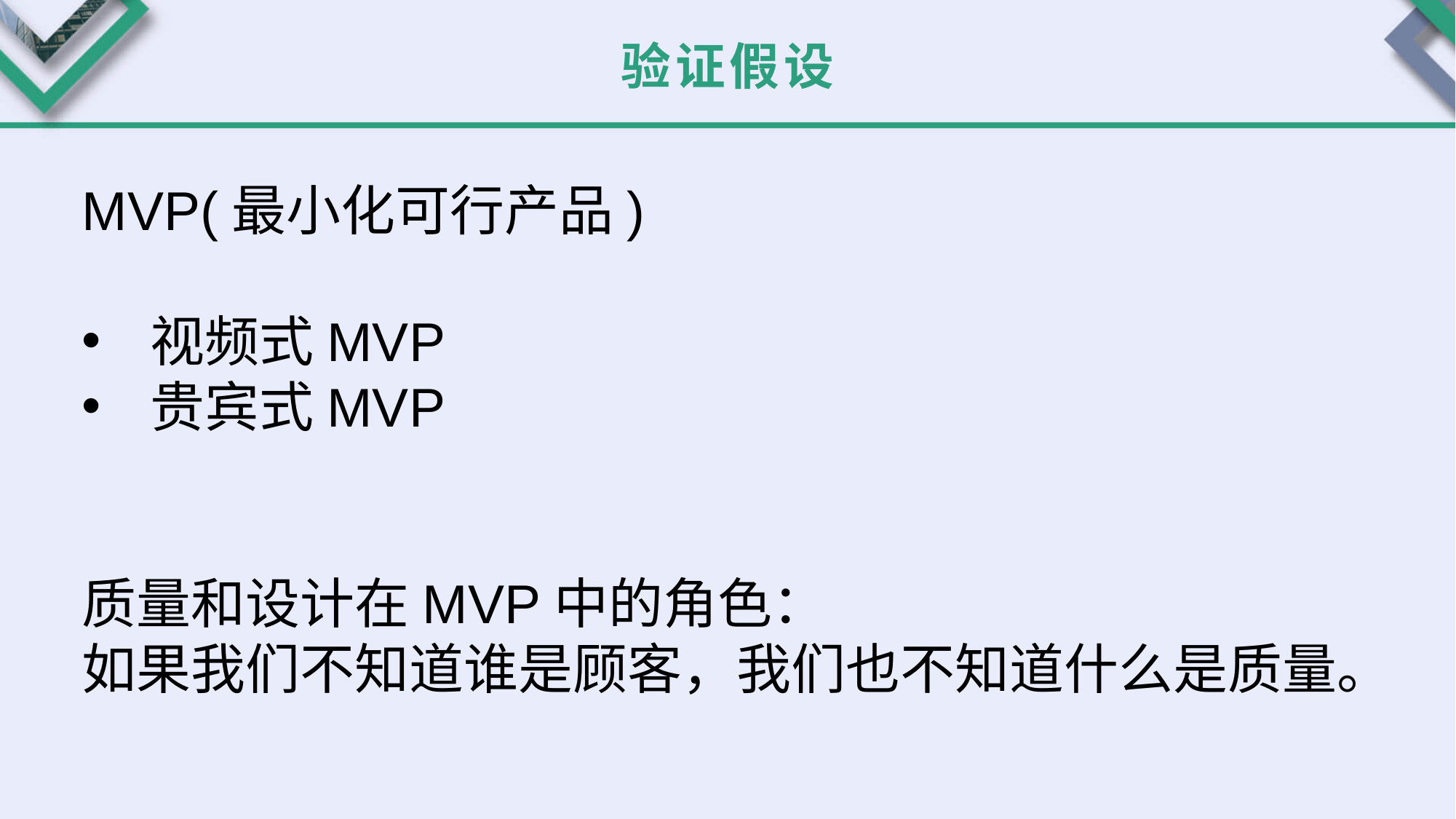

验证假设
MVP(最小化可行产品)

视频式MVP
贵宾式MVP

质量和设计在MVP中的角色：
如果我们不知道谁是顾客，我们也不知道什么是质量。